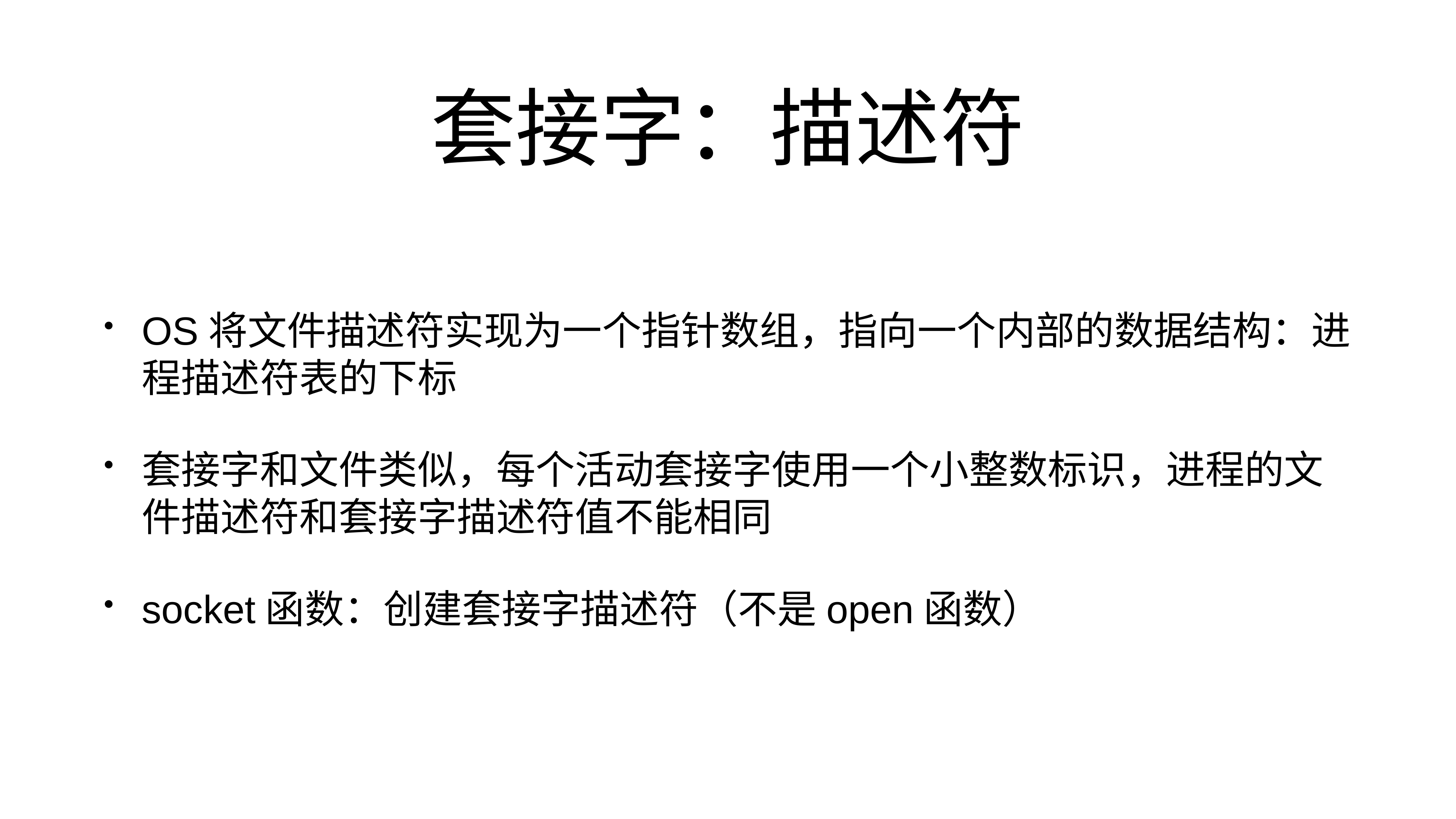

# 套接字：描述符
OS将文件描述符实现为一个指针数组，指向一个内部的数据结构：进程描述符表的下标
套接字和文件类似，每个活动套接字使用一个小整数标识，进程的文件描述符和套接字描述符值不能相同
socket函数：创建套接字描述符（不是open函数）